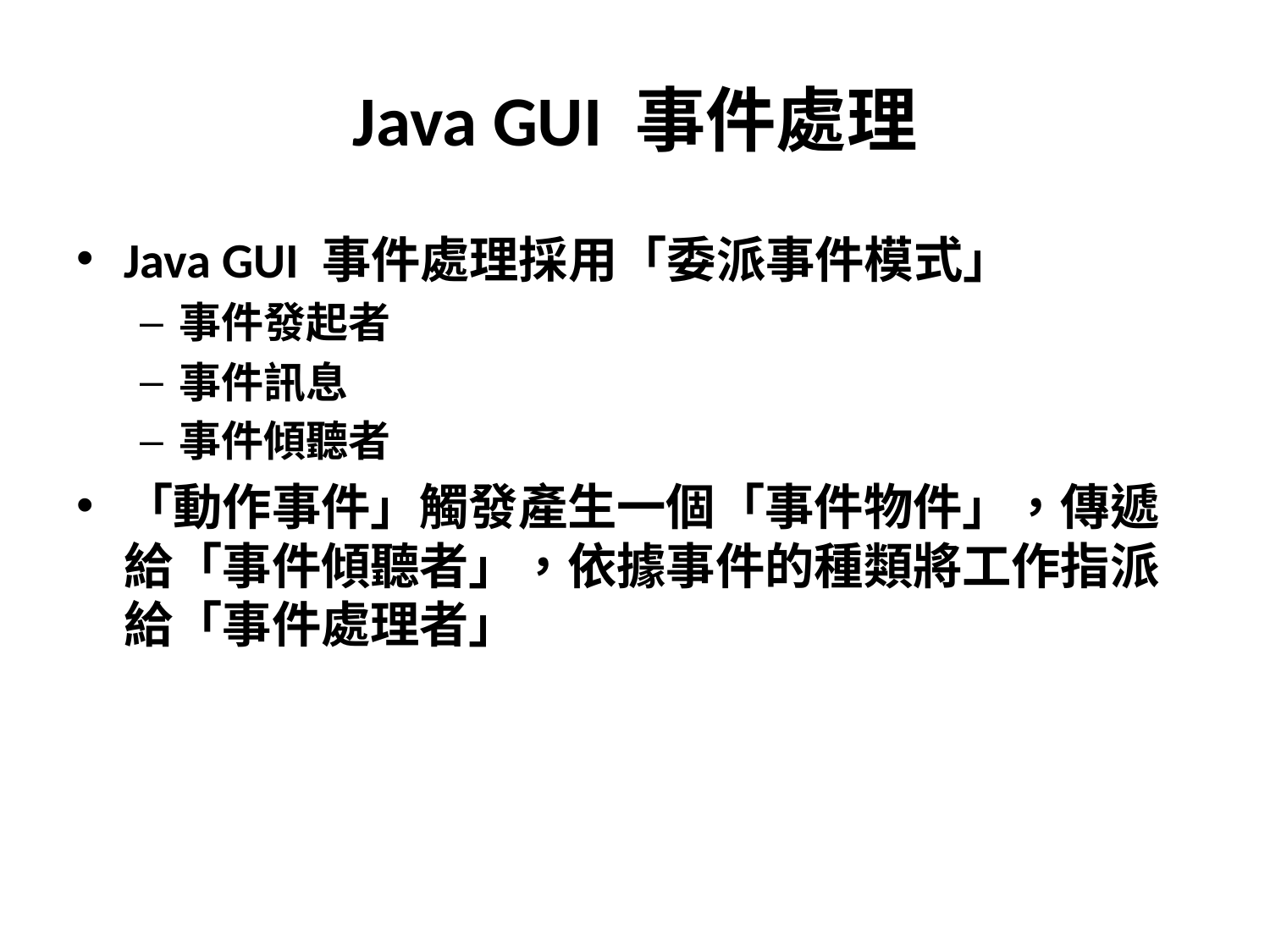

# Java GUI 事件處理
Java GUI 事件處理採用「委派事件模式」
事件發起者
事件訊息
事件傾聽者
「動作事件」觸發產生一個「事件物件」，傳遞給「事件傾聽者」，依據事件的種類將工作指派給「事件處理者」